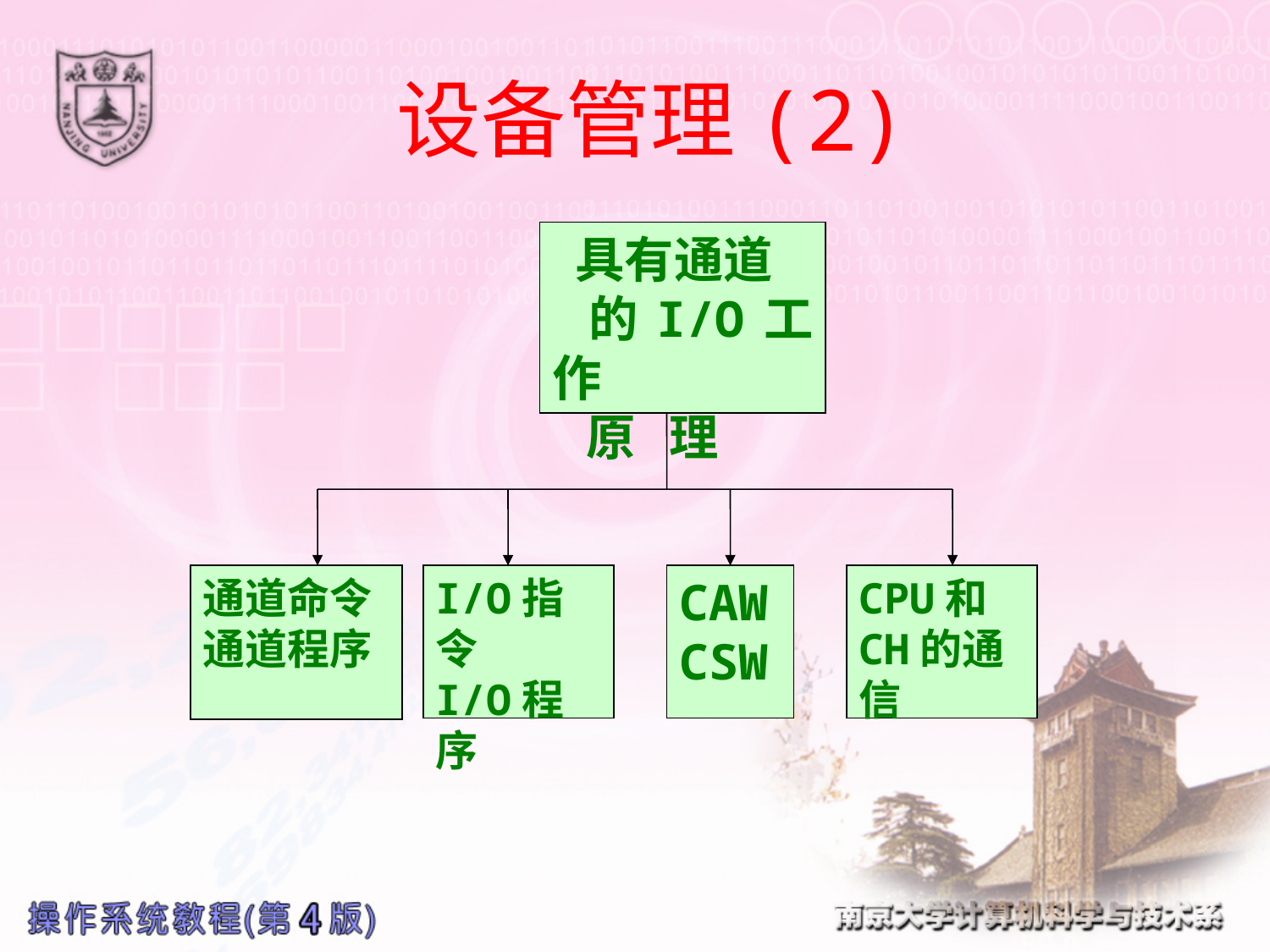

# 设备管理(2)

 具有通道
 的I/O工作
  原   理

通道命令
通道程序
I/O指令
I/O程序
CAW
CSW
CPU和CH的通信